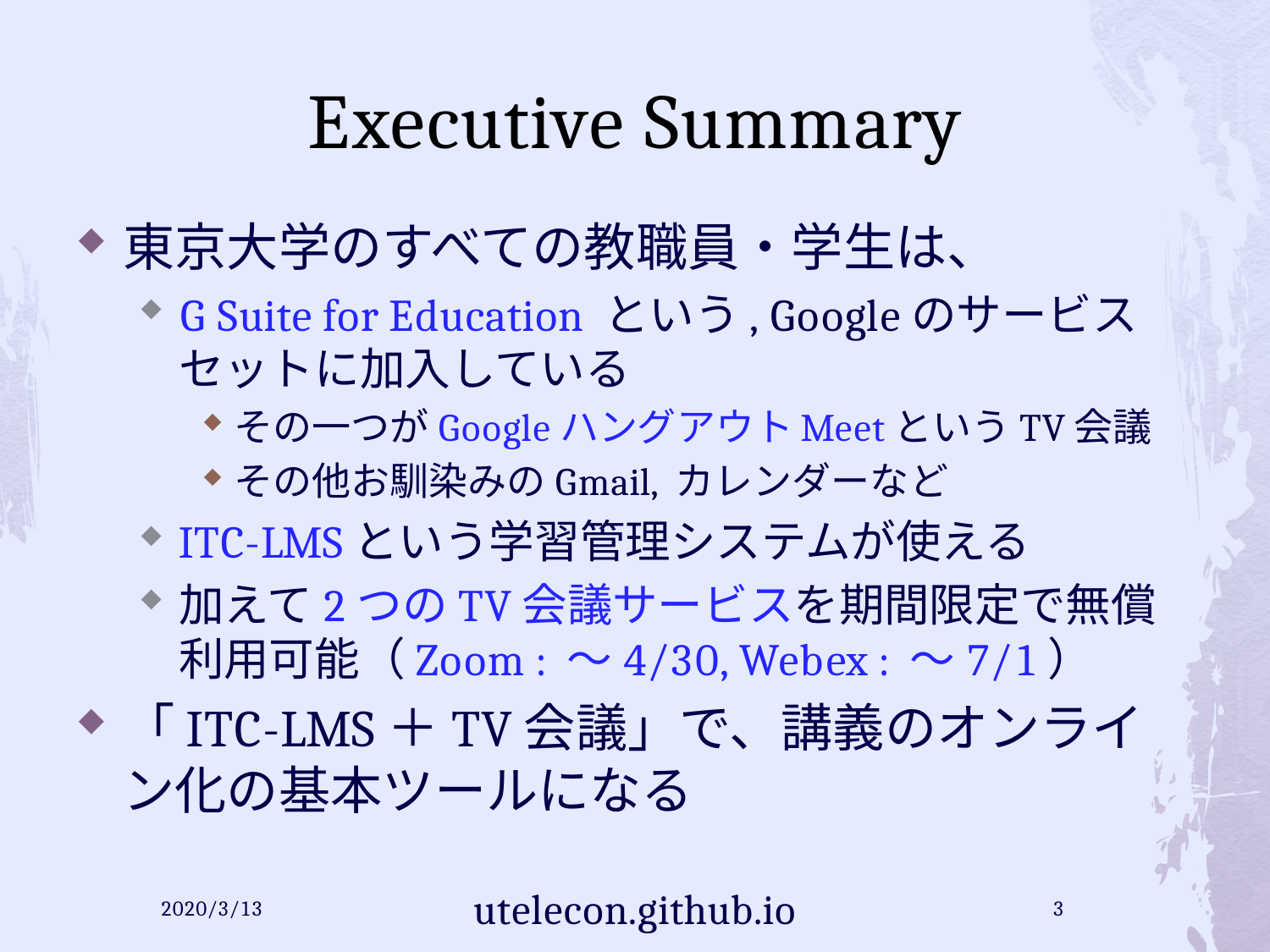

# Executive Summary
東京大学のすべての教職員・学生は、
G Suite for Education という, Googleのサービスセットに加入している
その一つがGoogleハングアウトMeetというTV会議
その他お馴染みのGmail, カレンダーなど
ITC-LMSという学習管理システムが使える
加えて2つのTV会議サービスを期間限定で無償利用可能（Zoom : ～4/30, Webex : ～7/1）
「ITC-LMS＋TV会議」で、講義のオンライン化の基本ツールになる

2020/3/13
utelecon.github.io
3